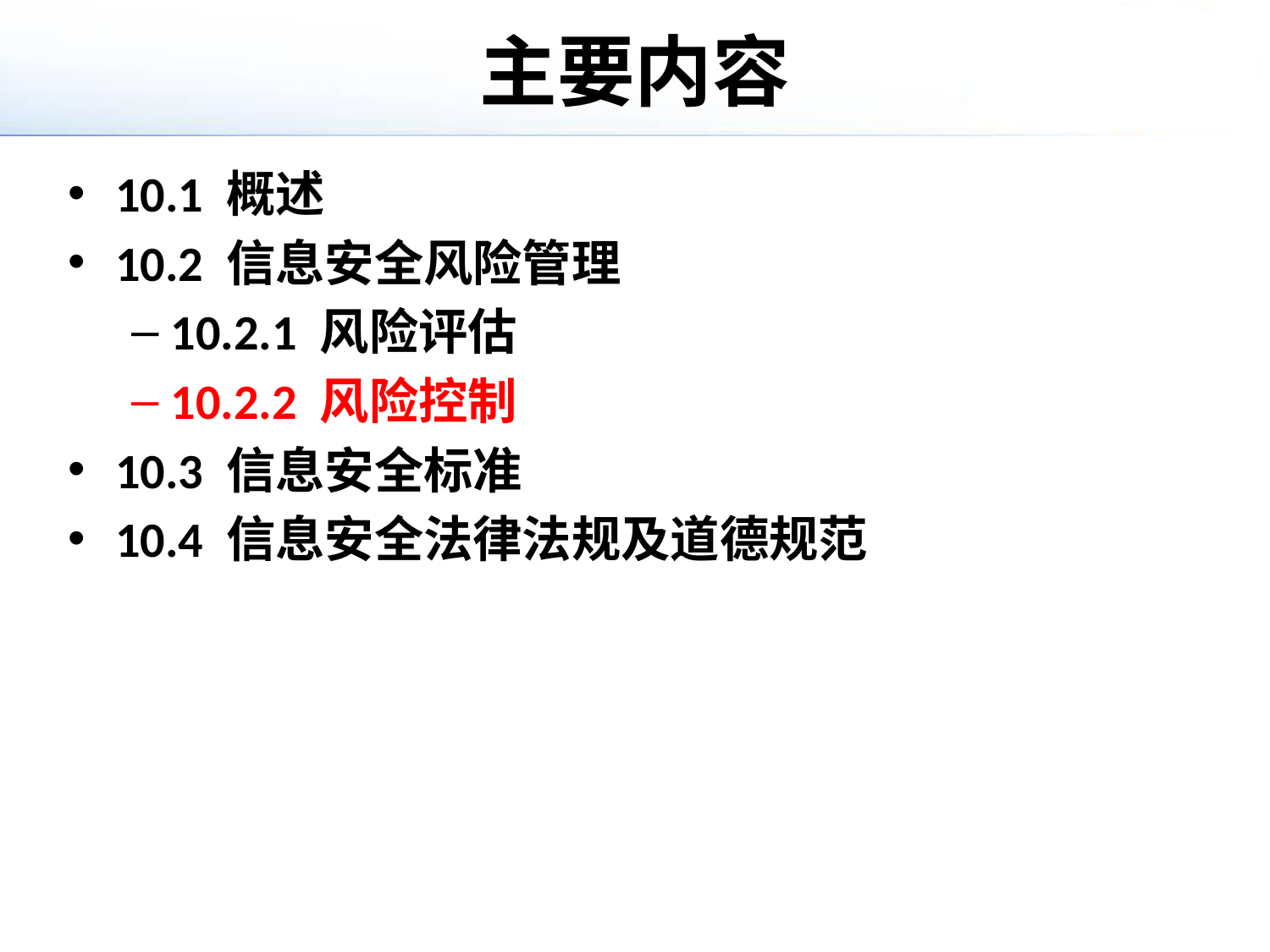

# 主要内容
10.1 概述
10.2 信息安全风险管理
10.2.1 风险评估
10.2.2 风险控制
10.3 信息安全标准
10.4 信息安全法律法规及道德规范